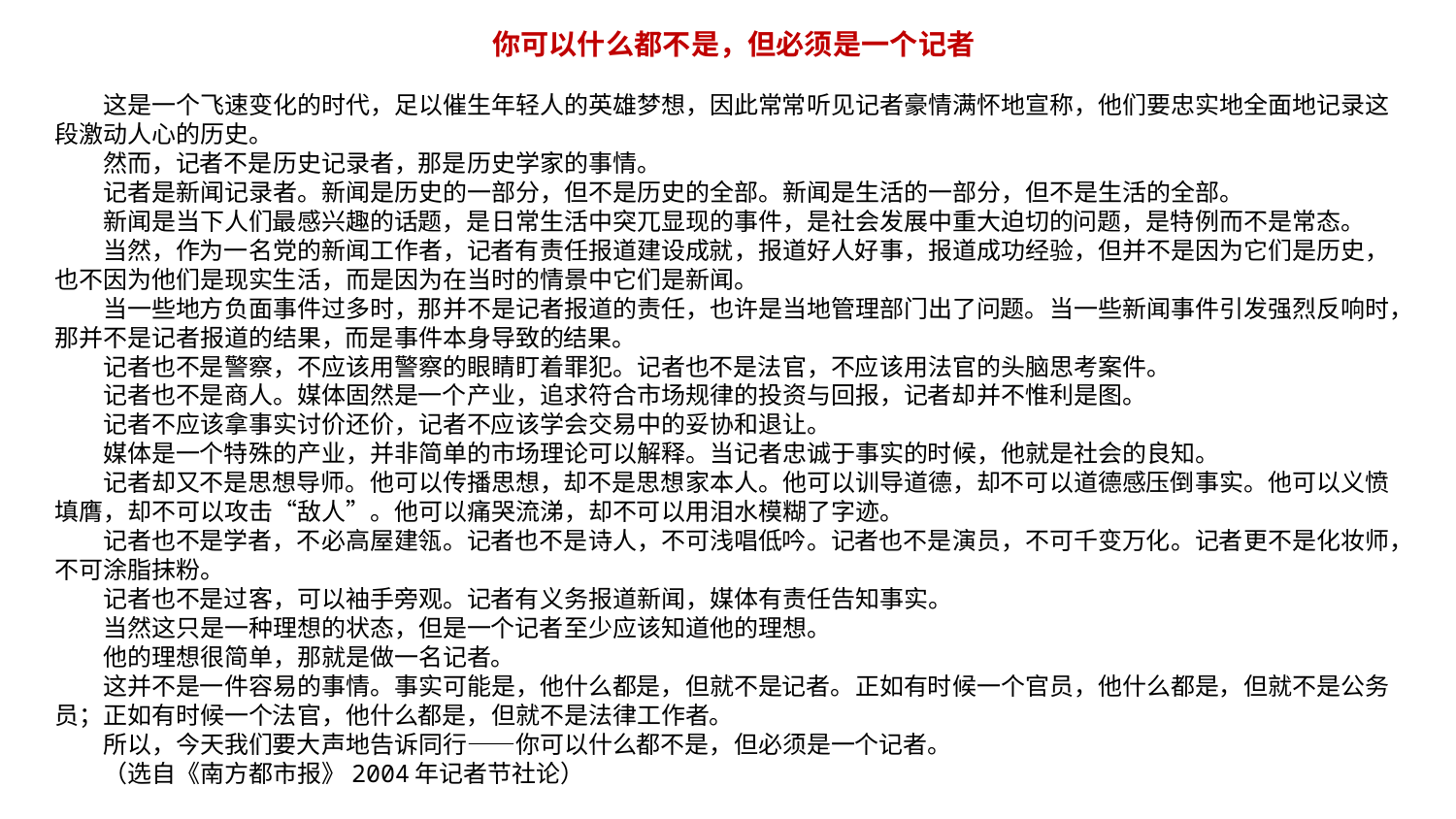

你可以什么都不是，但必须是一个记者

　　这是一个飞速变化的时代，足以催生年轻人的英雄梦想，因此常常听见记者豪情满怀地宣称，他们要忠实地全面地记录这段激动人心的历史。
　　然而，记者不是历史记录者，那是历史学家的事情。
　　记者是新闻记录者。新闻是历史的一部分，但不是历史的全部。新闻是生活的一部分，但不是生活的全部。
　　新闻是当下人们最感兴趣的话题，是日常生活中突兀显现的事件，是社会发展中重大迫切的问题，是特例而不是常态。
　　当然，作为一名党的新闻工作者，记者有责任报道建设成就，报道好人好事，报道成功经验，但并不是因为它们是历史，也不因为他们是现实生活，而是因为在当时的情景中它们是新闻。
　　当一些地方负面事件过多时，那并不是记者报道的责任，也许是当地管理部门出了问题。当一些新闻事件引发强烈反响时，那并不是记者报道的结果，而是事件本身导致的结果。
　　记者也不是警察，不应该用警察的眼睛盯着罪犯。记者也不是法官，不应该用法官的头脑思考案件。
　　记者也不是商人。媒体固然是一个产业，追求符合市场规律的投资与回报，记者却并不惟利是图。
　　记者不应该拿事实讨价还价，记者不应该学会交易中的妥协和退让。
　　媒体是一个特殊的产业，并非简单的市场理论可以解释。当记者忠诚于事实的时候，他就是社会的良知。
　　记者却又不是思想导师。他可以传播思想，却不是思想家本人。他可以训导道德，却不可以道德感压倒事实。他可以义愤填膺，却不可以攻击“敌人”。他可以痛哭流涕，却不可以用泪水模糊了字迹。
　　记者也不是学者，不必高屋建瓴。记者也不是诗人，不可浅唱低吟。记者也不是演员，不可千变万化。记者更不是化妆师，不可涂脂抹粉。
　　记者也不是过客，可以袖手旁观。记者有义务报道新闻，媒体有责任告知事实。
　　当然这只是一种理想的状态，但是一个记者至少应该知道他的理想。
　　他的理想很简单，那就是做一名记者。
　　这并不是一件容易的事情。事实可能是，他什么都是，但就不是记者。正如有时候一个官员，他什么都是，但就不是公务员；正如有时候一个法官，他什么都是，但就不是法律工作者。
　　所以，今天我们要大声地告诉同行——你可以什么都不是，但必须是一个记者。
　　（选自《南方都市报》2004年记者节社论）